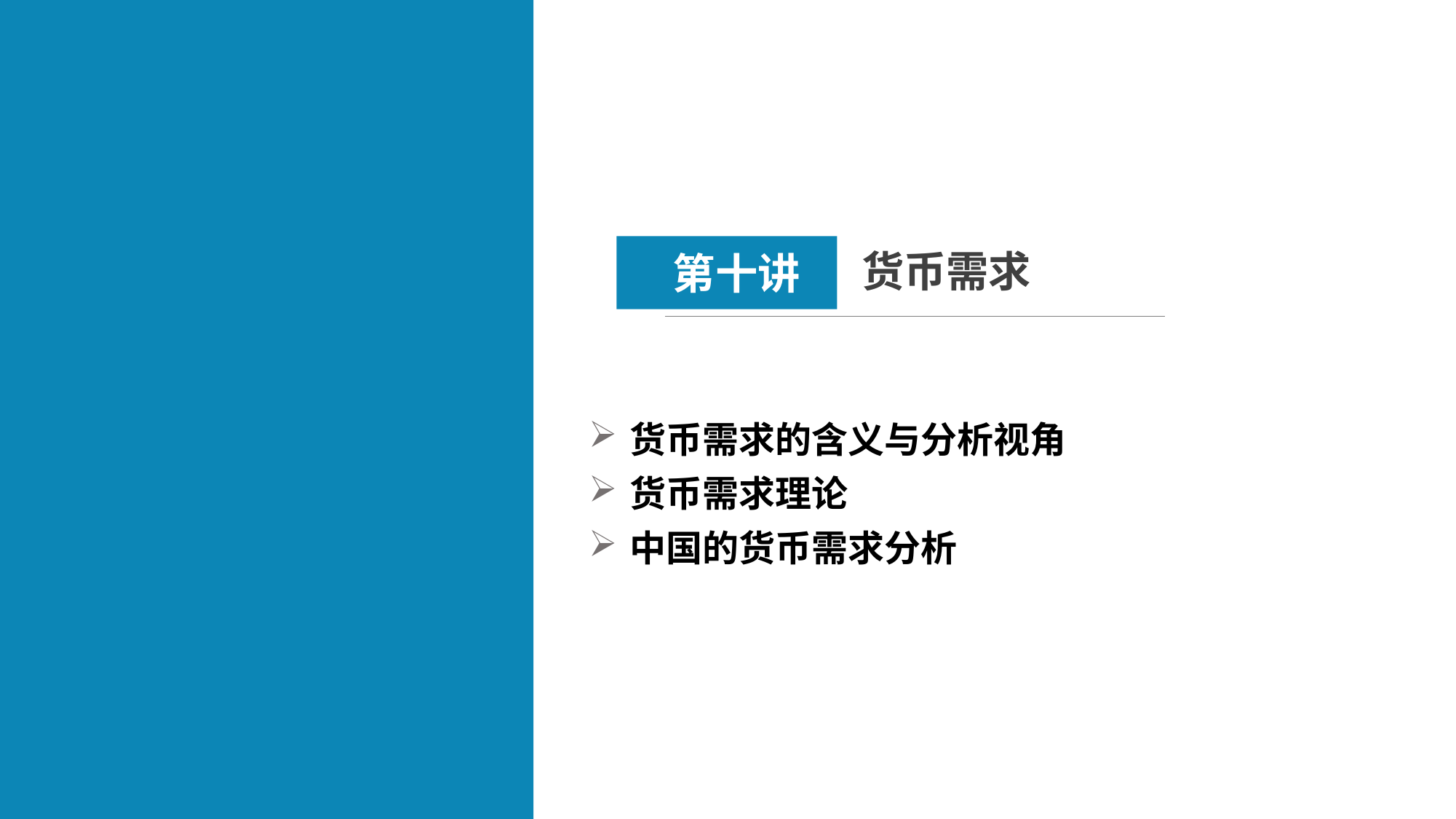

第十讲
货币需求
货币需求的含义与分析视角
货币需求理论
中国的货币需求分析